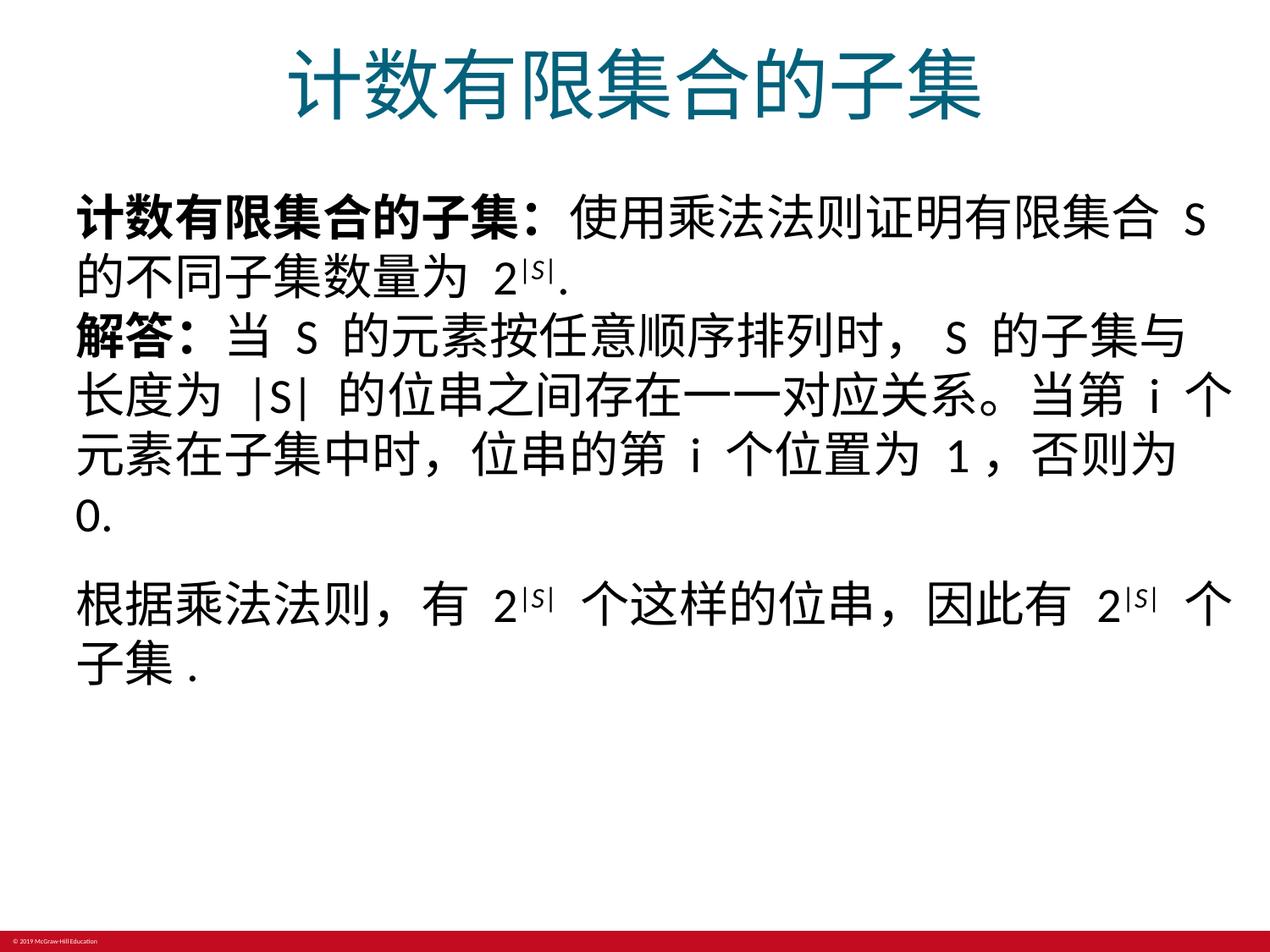

# 计数有限集合的子集
计数有限集合的子集：使用乘法法则证明有限集合 S 的不同子集数量为 2|S|.
解答：当 S 的元素按任意顺序排列时，S 的子集与长度为 |S| 的位串之间存在一一对应关系。当第 i 个元素在子集中时，位串的第 i 个位置为 1，否则为 0.
根据乘法法则，有 2|S| 个这样的位串，因此有 2|S| 个子集.